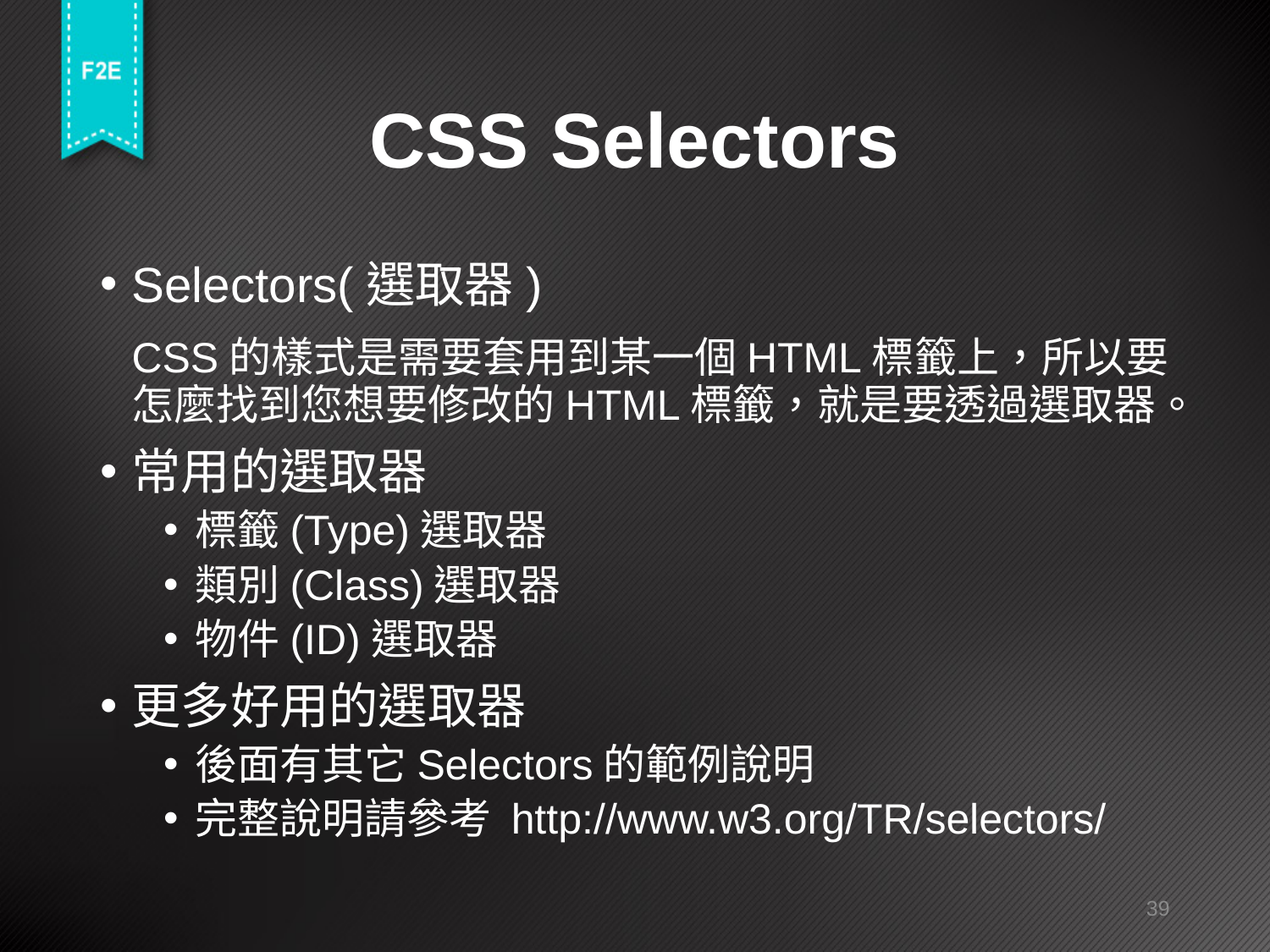

# CSS Selectors
Selectors(選取器)
	CSS的樣式是需要套用到某一個HTML標籤上，所以要怎麼找到您想要修改的HTML標籤，就是要透過選取器。
常用的選取器
標籤(Type)選取器
類別(Class)選取器
物件(ID)選取器
更多好用的選取器
後面有其它Selectors的範例說明
完整說明請參考 http://www.w3.org/TR/selectors/
39